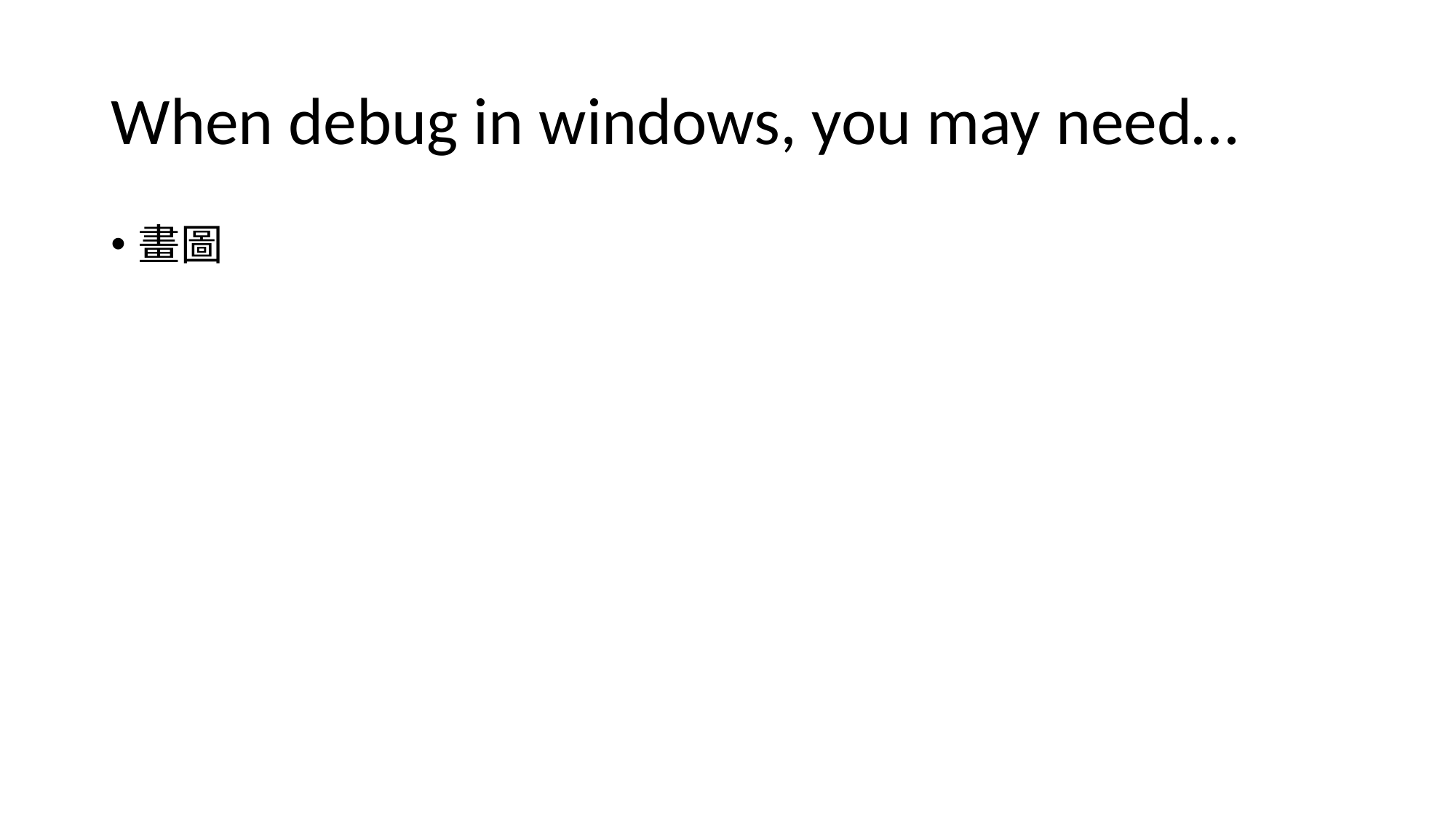

# When debug in windows, you may need…
畫圖